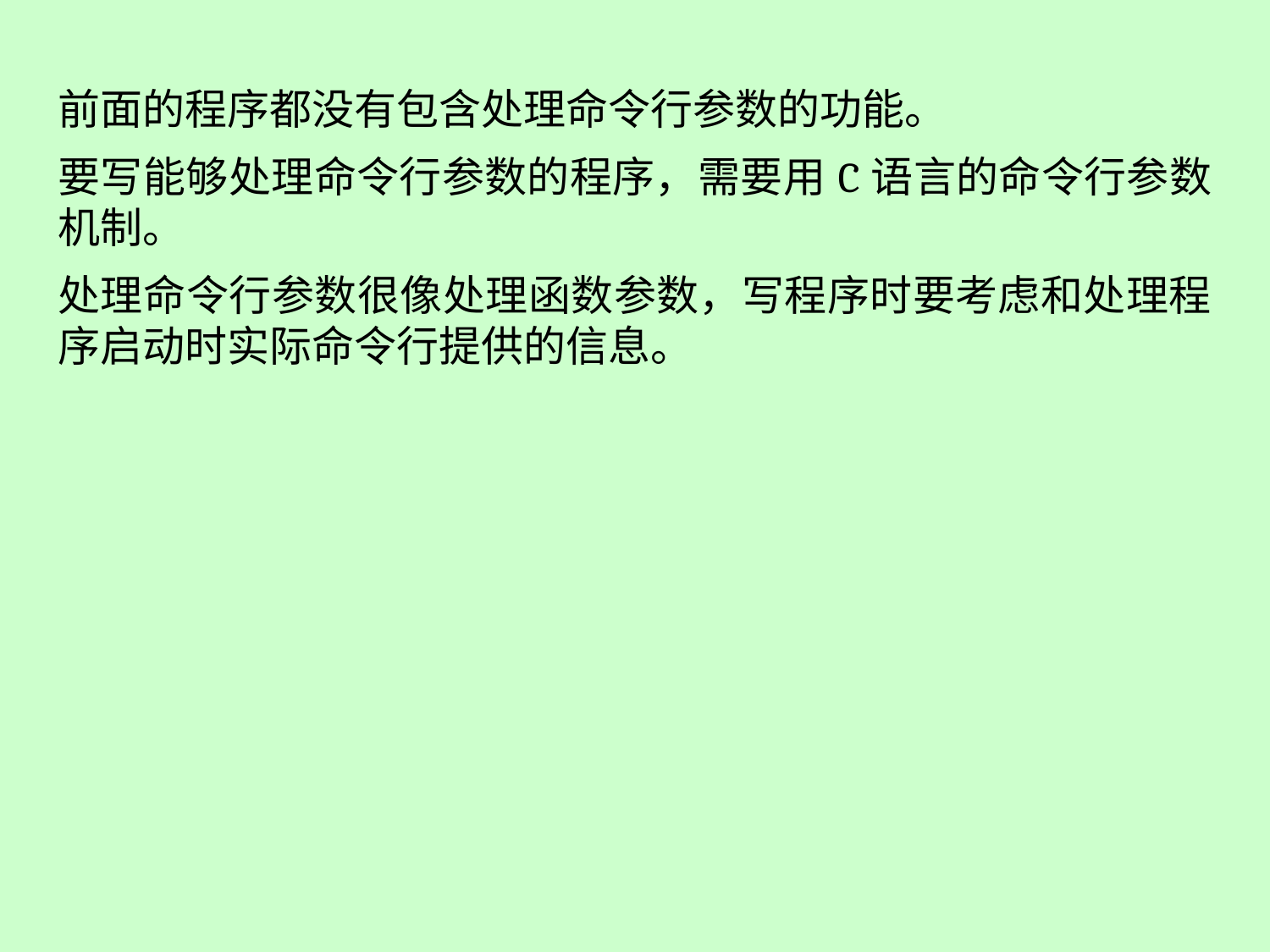

前面的程序都没有包含处理命令行参数的功能。
要写能够处理命令行参数的程序，需要用C语言的命令行参数机制。
处理命令行参数很像处理函数参数，写程序时要考虑和处理程序启动时实际命令行提供的信息。